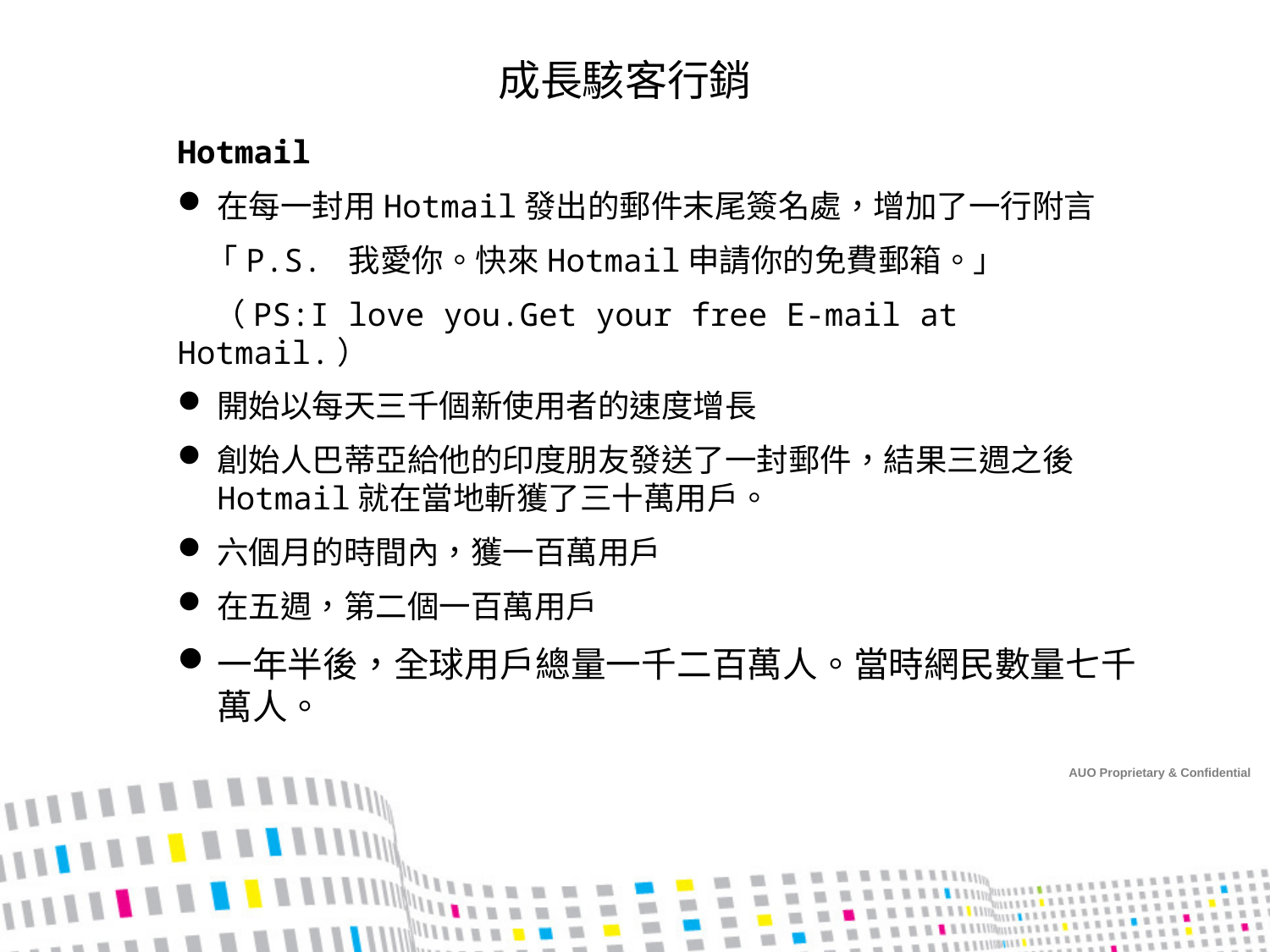

成長駭客行銷
Hotmail
在每一封用Hotmail發出的郵件末尾簽名處，增加了一行附言
   「P.S. 我愛你。快來Hotmail申請你的免費郵箱。」
    （PS:I love you.Get your free E-mail at Hotmail.）
開始以每天三千個新使用者的速度增長
創始人巴蒂亞給他的印度朋友發送了一封郵件，結果三週之後Hotmail就在當地斬獲了三十萬用戶。
六個月的時間內，獲一百萬用戶
在五週，第二個一百萬用戶
一年半後，全球用戶總量一千二百萬人。當時網民數量七千萬人。